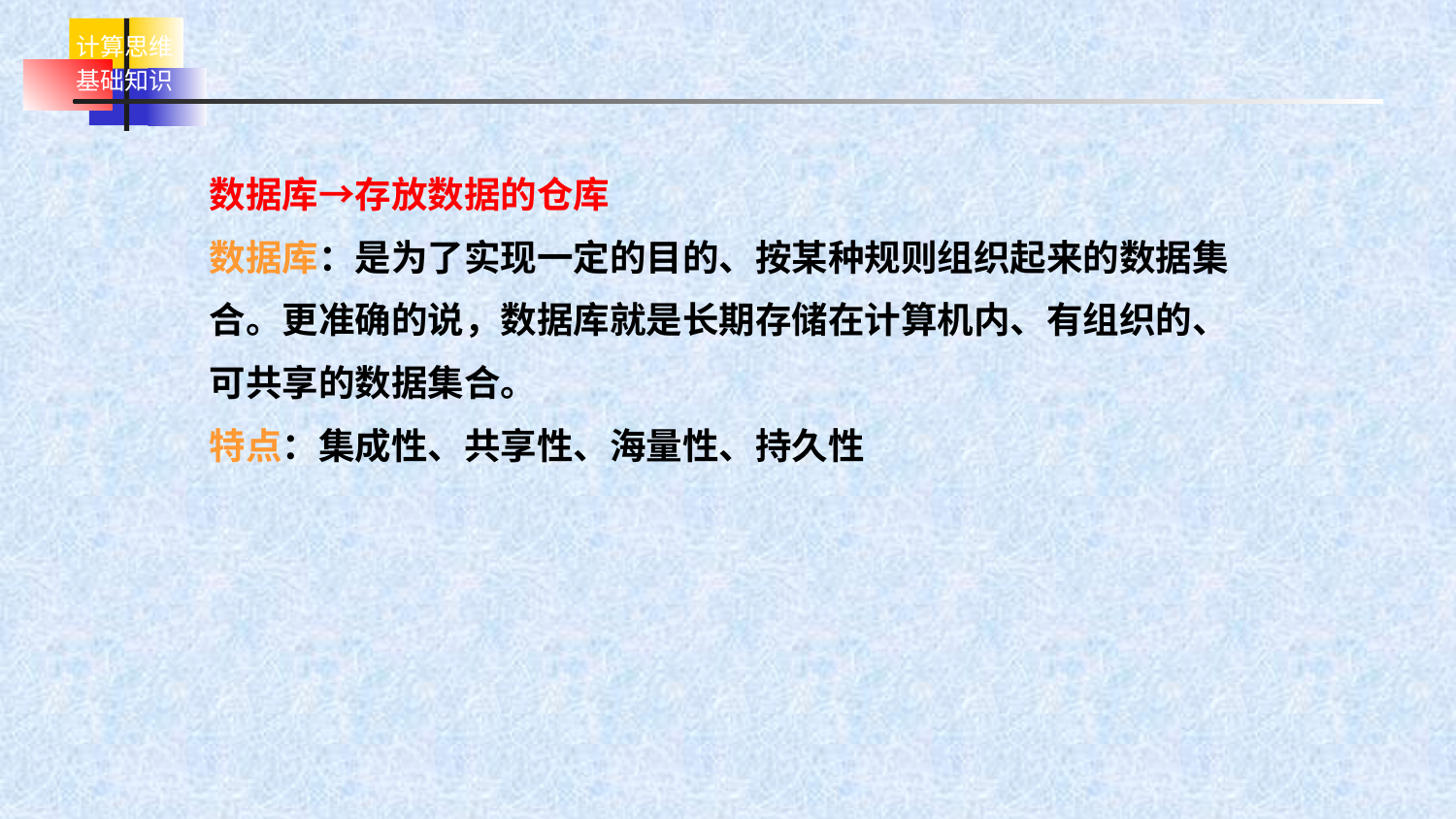

数据库→存放数据的仓库
数据库：是为了实现一定的目的、按某种规则组织起来的数据集合。更准确的说，数据库就是长期存储在计算机内、有组织的、可共享的数据集合。
特点：集成性、共享性、海量性、持久性